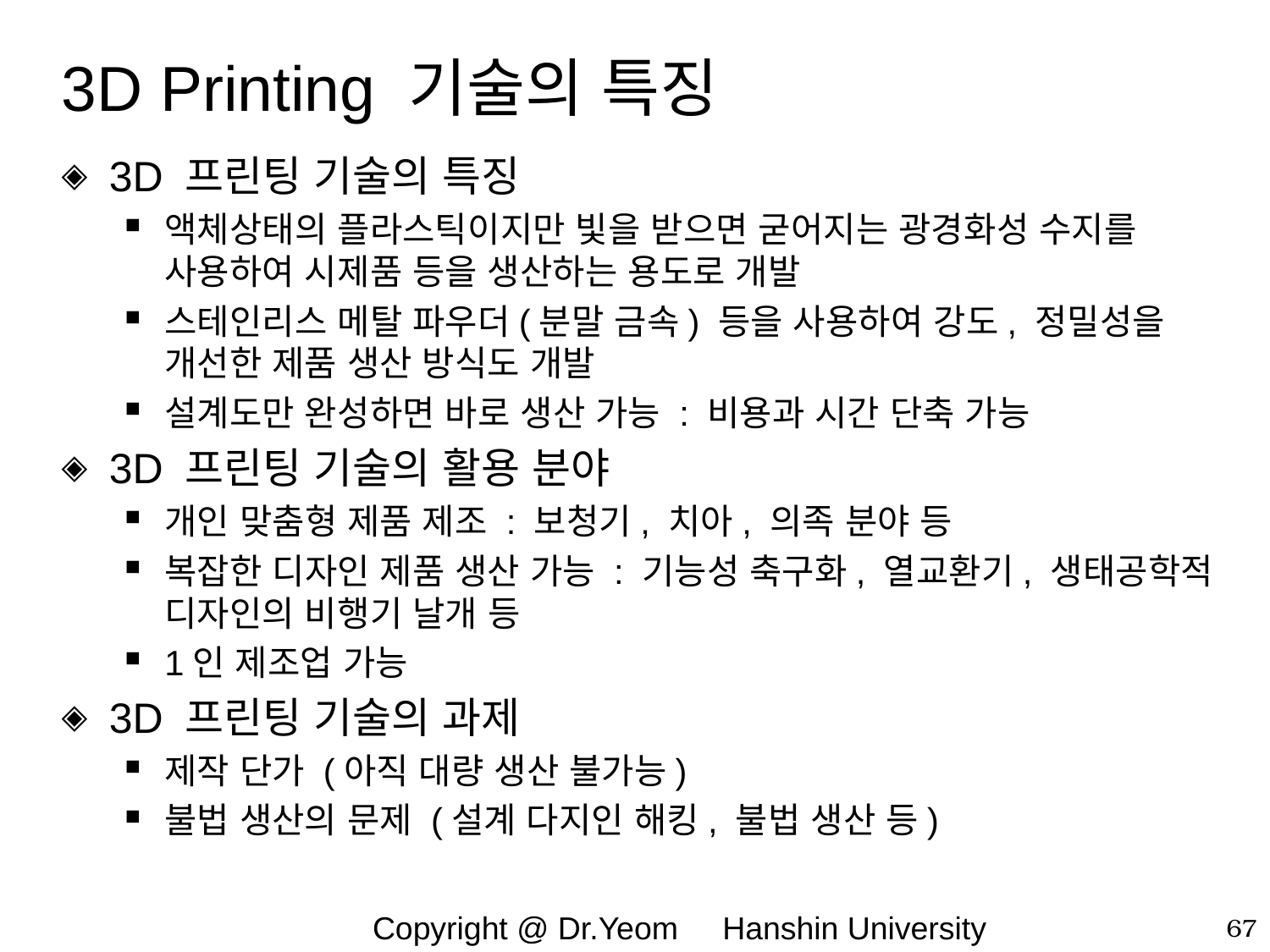

# 3D Printing 기술의 특징
3D 프린팅 기술의 특징
액체상태의 플라스틱이지만 빛을 받으면 굳어지는 광경화성 수지를 사용하여 시제품 등을 생산하는 용도로 개발
스테인리스 메탈 파우더(분말 금속) 등을 사용하여 강도, 정밀성을 개선한 제품 생산 방식도 개발
설계도만 완성하면 바로 생산 가능 : 비용과 시간 단축 가능
3D 프린팅 기술의 활용 분야
개인 맞춤형 제품 제조 : 보청기, 치아, 의족 분야 등
복잡한 디자인 제품 생산 가능 : 기능성 축구화, 열교환기, 생태공학적 디자인의 비행기 날개 등
1인 제조업 가능
3D 프린팅 기술의 과제
제작 단가 (아직 대량 생산 불가능)
불법 생산의 문제 (설계 다지인 해킹, 불법 생산 등)
67